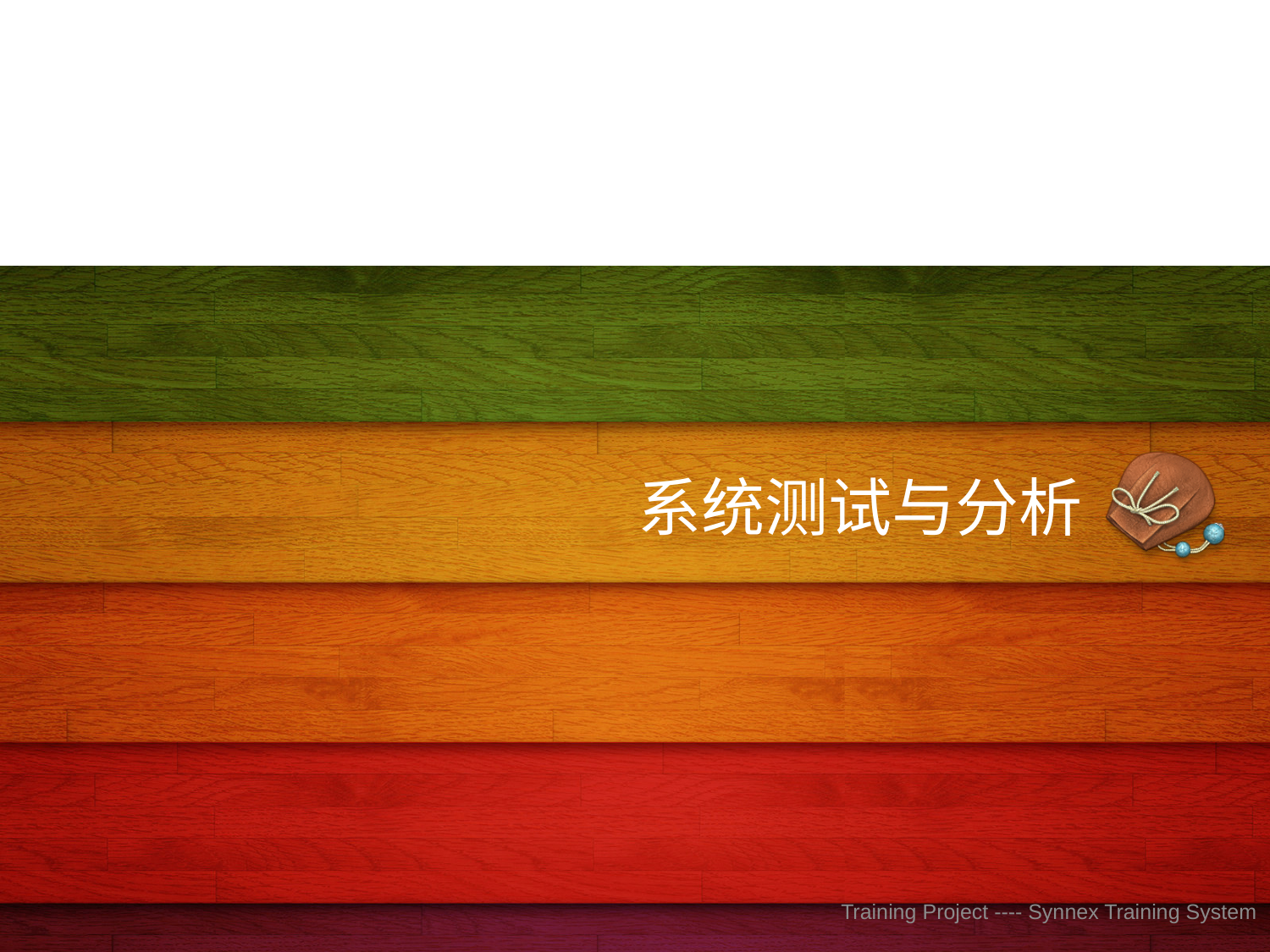

# 系统测试与分析
Training Project ---- Synnex Training System